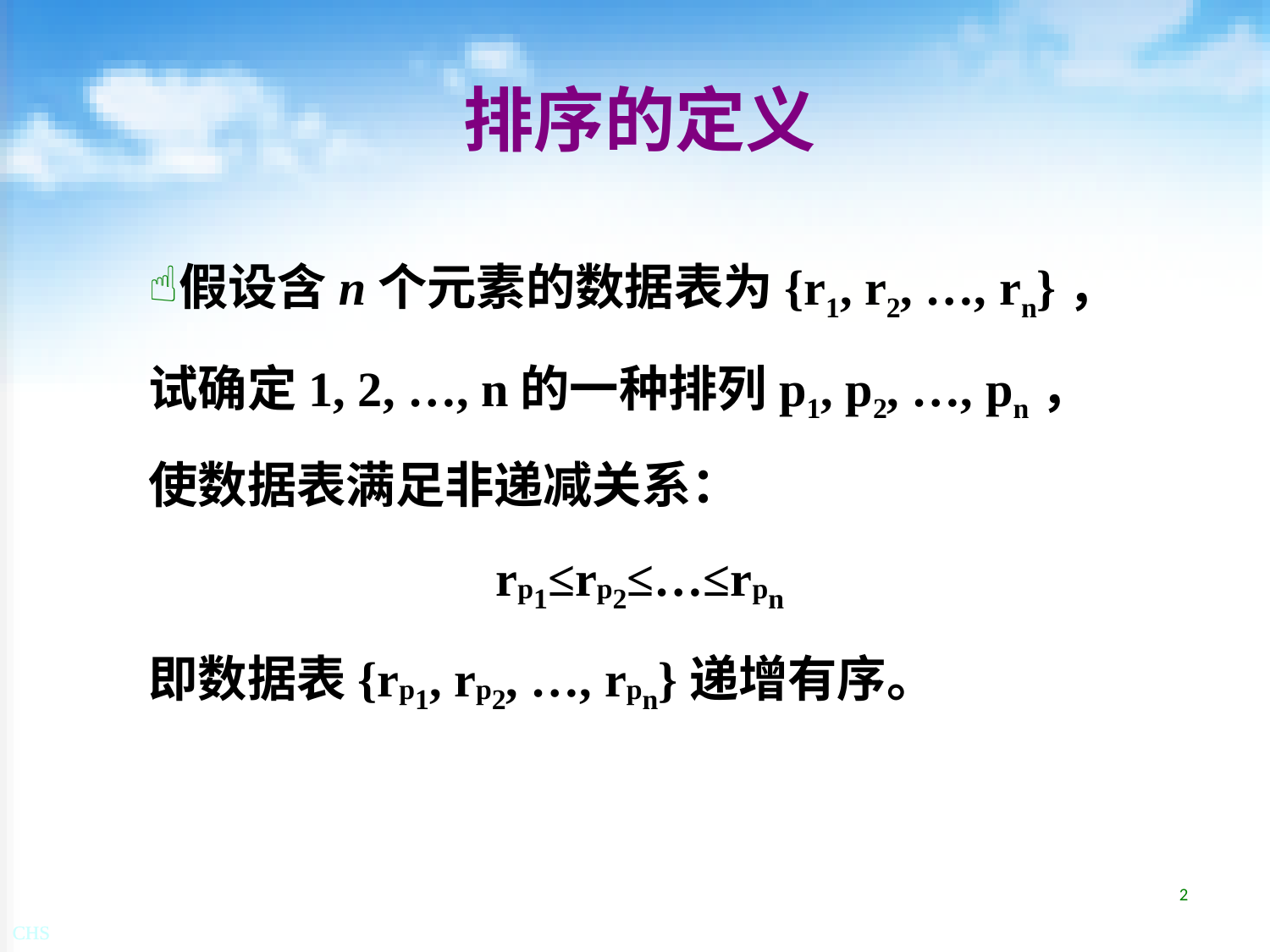

# 排序的定义
假设含n个元素的数据表为{r1, r2, …, rn}，试确定1, 2, …, n的一种排列p1, p2, …, pn，使数据表满足非递减关系：
rp1≤rp2≤…≤rpn
即数据表{rp1, rp2, …, rpn}递增有序。
2